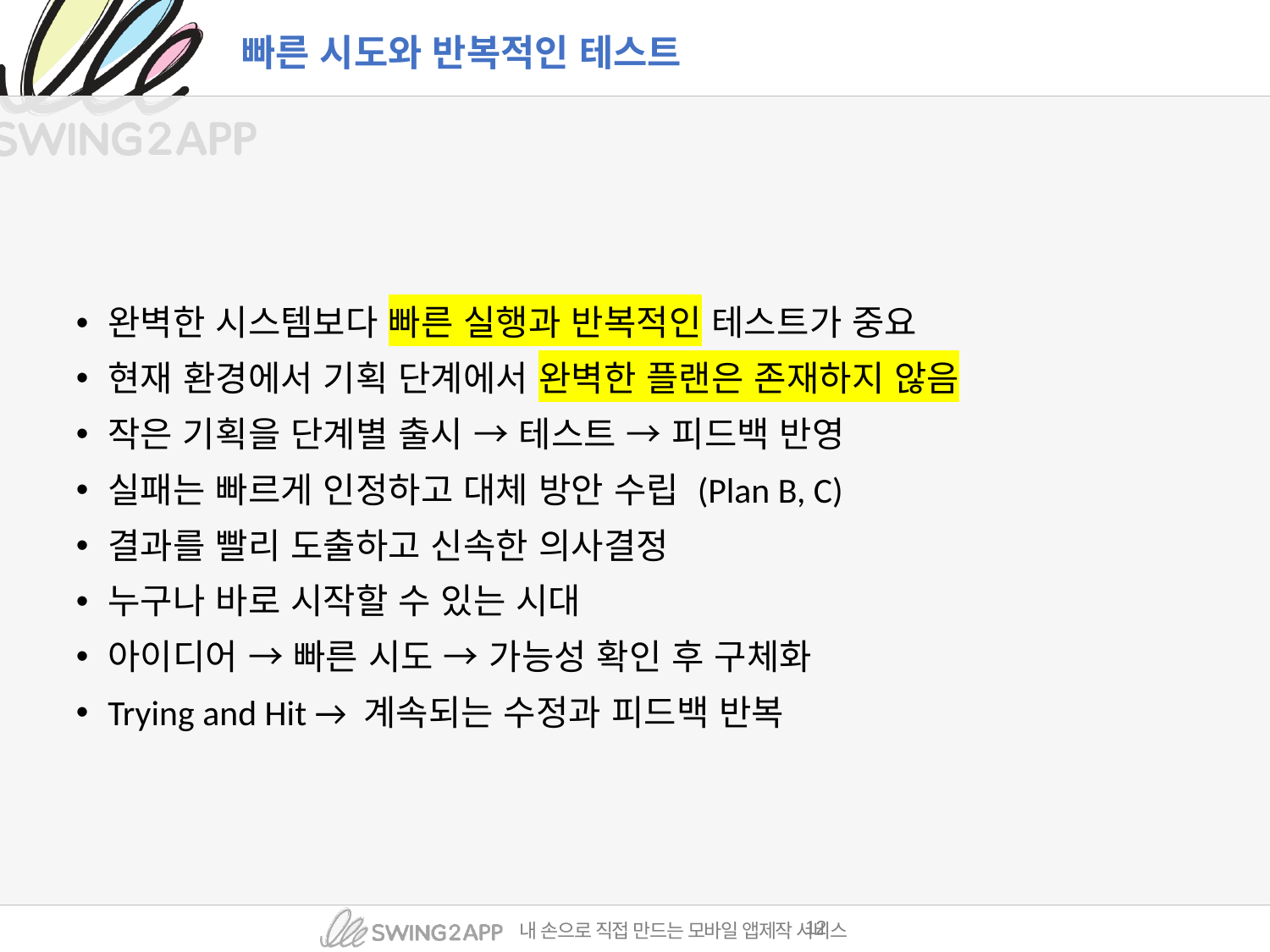

# 빠른 시도와 반복적인 테스트

완벽한 시스템보다 빠른 실행과 반복적인 테스트가 중요
현재 환경에서 기획 단계에서 완벽한 플랜은 존재하지 않음
작은 기획을 단계별 출시 → 테스트 → 피드백 반영
실패는 빠르게 인정하고 대체 방안 수립 (Plan B, C)
결과를 빨리 도출하고 신속한 의사결정
누구나 바로 시작할 수 있는 시대
아이디어 → 빠른 시도 → 가능성 확인 후 구체화
Trying and Hit → 계속되는 수정과 피드백 반복